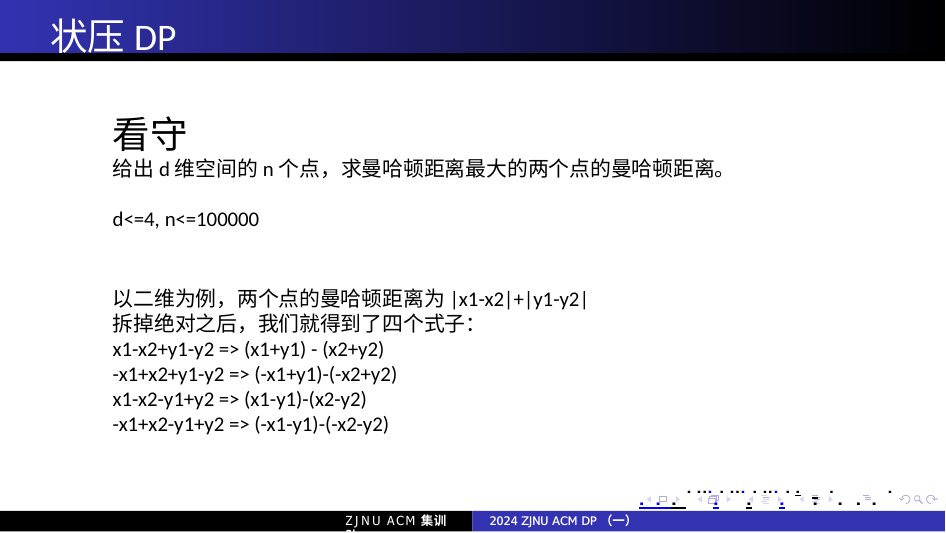

状压DP
看守
给出d维空间的n个点，求曼哈顿距离最大的两个点的曼哈顿距离。

d<=4, n<=100000
以二维为例，两个点的曼哈顿距离为|x1-x2|+|y1-y2|
拆掉绝对之后，我们就得到了四个式子：
x1-x2+y1-y2 => (x1+y1) - (x2+y2)
-x1+x2+y1-y2 => (-x1+y1)-(-x2+y2)
x1-x2-y1+y2 => (x1-y1)-(x2-y2)
-x1+x2-y1+y2 => (-x1-y1)-(-x2-y2)

. . . ................. . .. . . .
2024 ZJNU ACM DP（一）
ZJNU ACM集训队